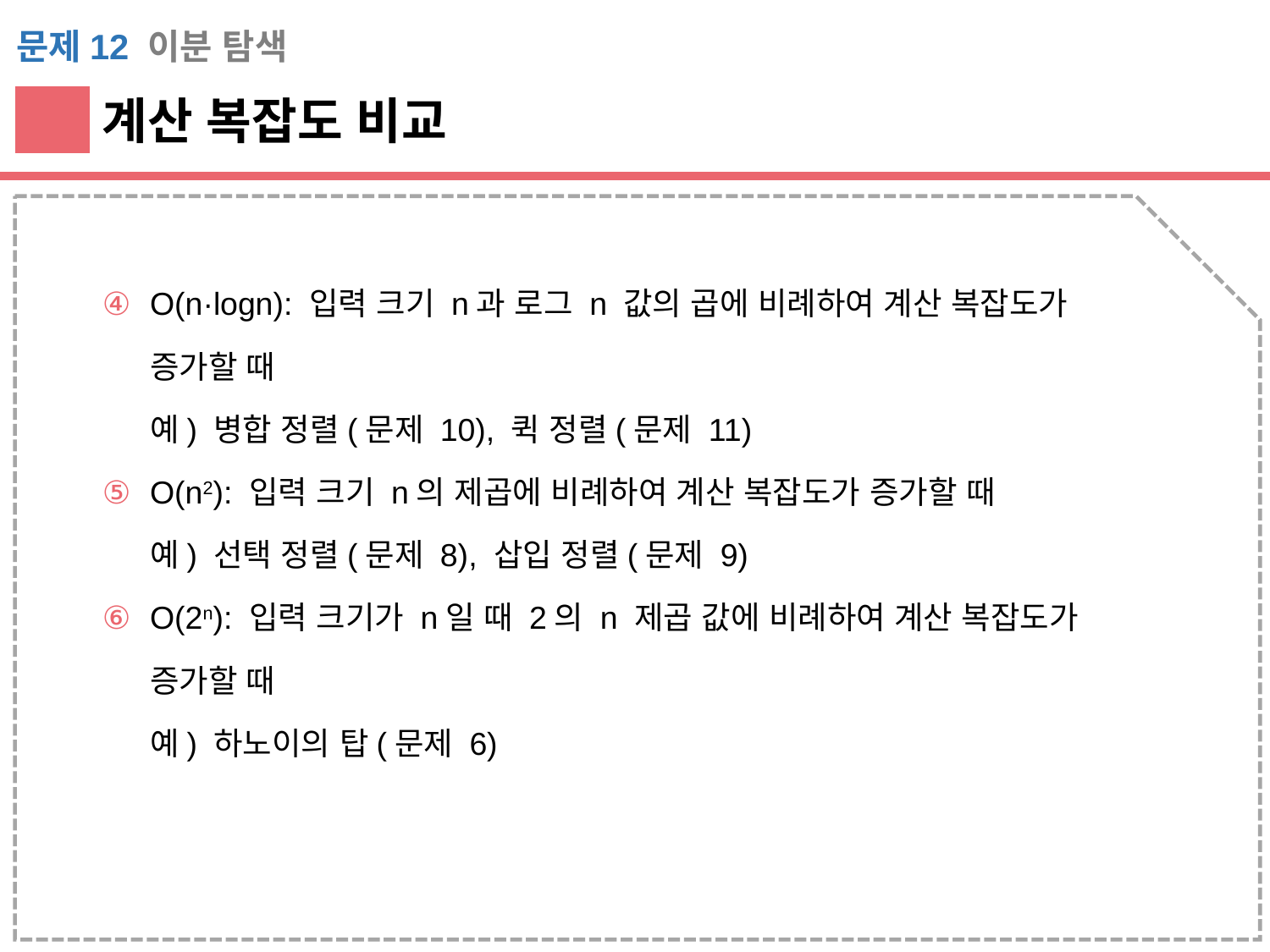

문제12 이분 탐색
계산 복잡도 비교

O(n·logn): 입력 크기 n과 로그 n 값의 곱에 비례하여 계산 복잡도가
증가할 때
예) 병합 정렬(문제 10), 퀵 정렬(문제 11)
O(n2): 입력 크기 n의 제곱에 비례하여 계산 복잡도가 증가할 때
예) 선택 정렬(문제 8), 삽입 정렬(문제 9)
O(2n): 입력 크기가 n일 때 2의 n 제곱 값에 비례하여 계산 복잡도가
증가할 때
예) 하노이의 탑(문제 6)